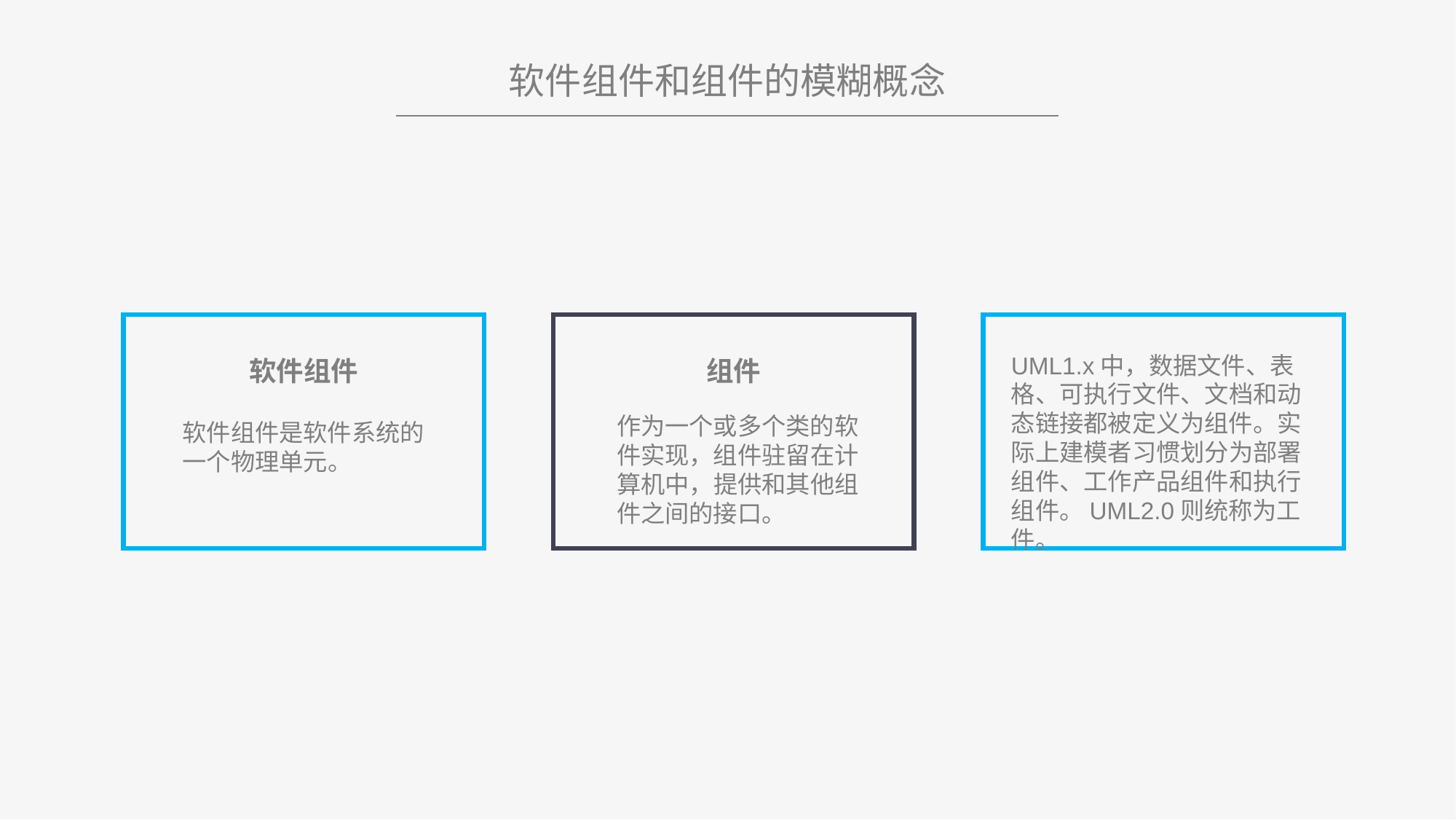

软件组件和组件的模糊概念

UML1.x中，数据文件、表格、可执行文件、文档和动态链接都被定义为组件。实际上建模者习惯划分为部署组件、工作产品组件和执行组件。UML2.0则统称为工件。
软件组件
组件
作为一个或多个类的软件实现，组件驻留在计算机中，提供和其他组件之间的接口。
软件组件是软件系统的一个物理单元。